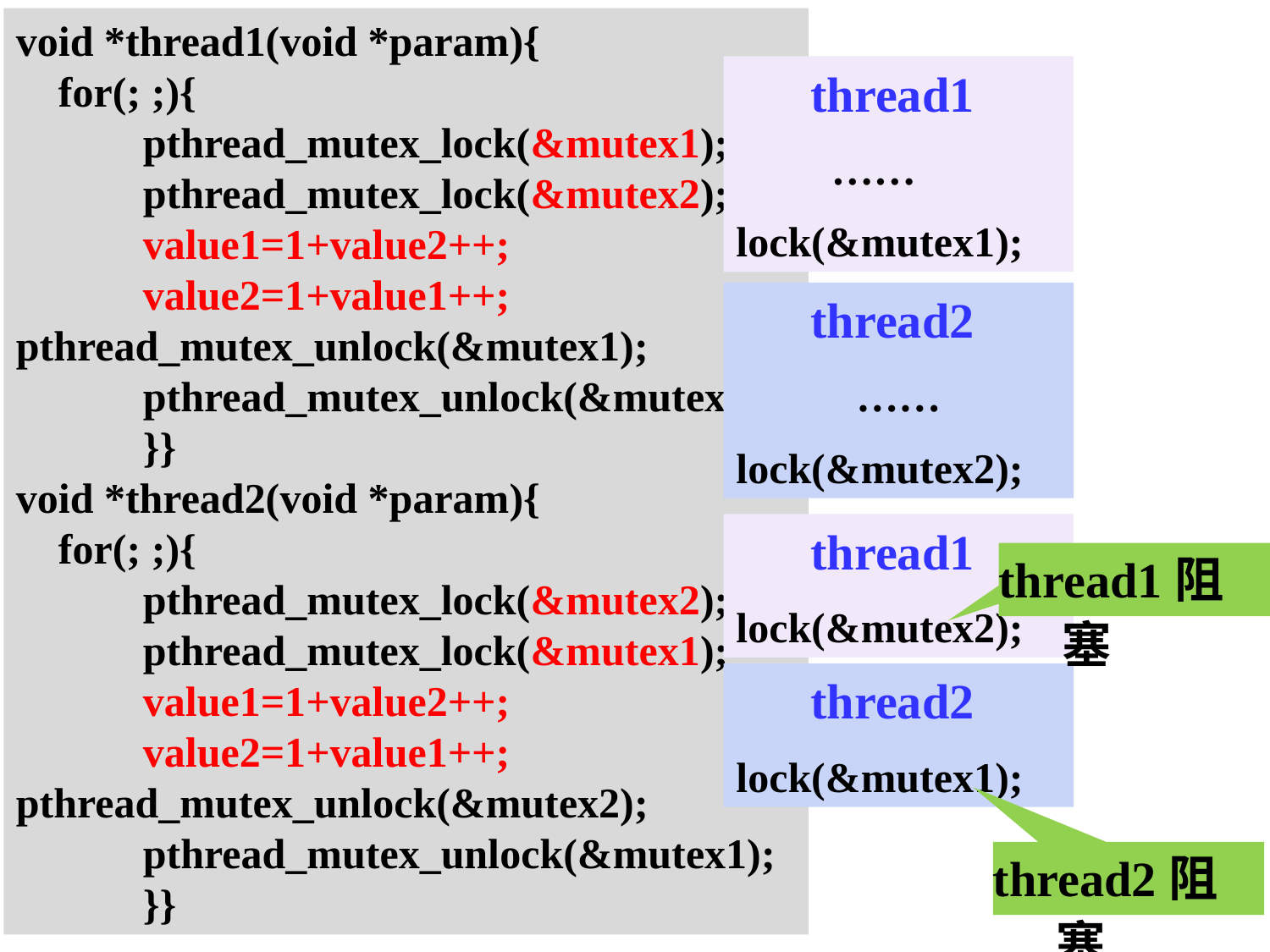

void *thread1(void *param){
    for(; ;){
    	pthread_mutex_lock(&mutex1);
    	pthread_mutex_lock(&mutex2);
    	value1=1+value2++;
            value2=1+value1++;    	pthread_mutex_unlock(&mutex1);
    	pthread_mutex_unlock(&mutex2);
    	}}
void *thread2(void *param){
    for(; ;){
    	pthread_mutex_lock(&mutex2);
    	pthread_mutex_lock(&mutex1);
    	value1=1+value2++;
            value2=1+value1++;    	pthread_mutex_unlock(&mutex2);
    	pthread_mutex_unlock(&mutex1);
    	}}
thread1
         ……
lock(&mutex1);
thread2
……
lock(&mutex2);
thread1
lock(&mutex2);
thread1阻塞
thread2
lock(&mutex1);
thread2阻塞